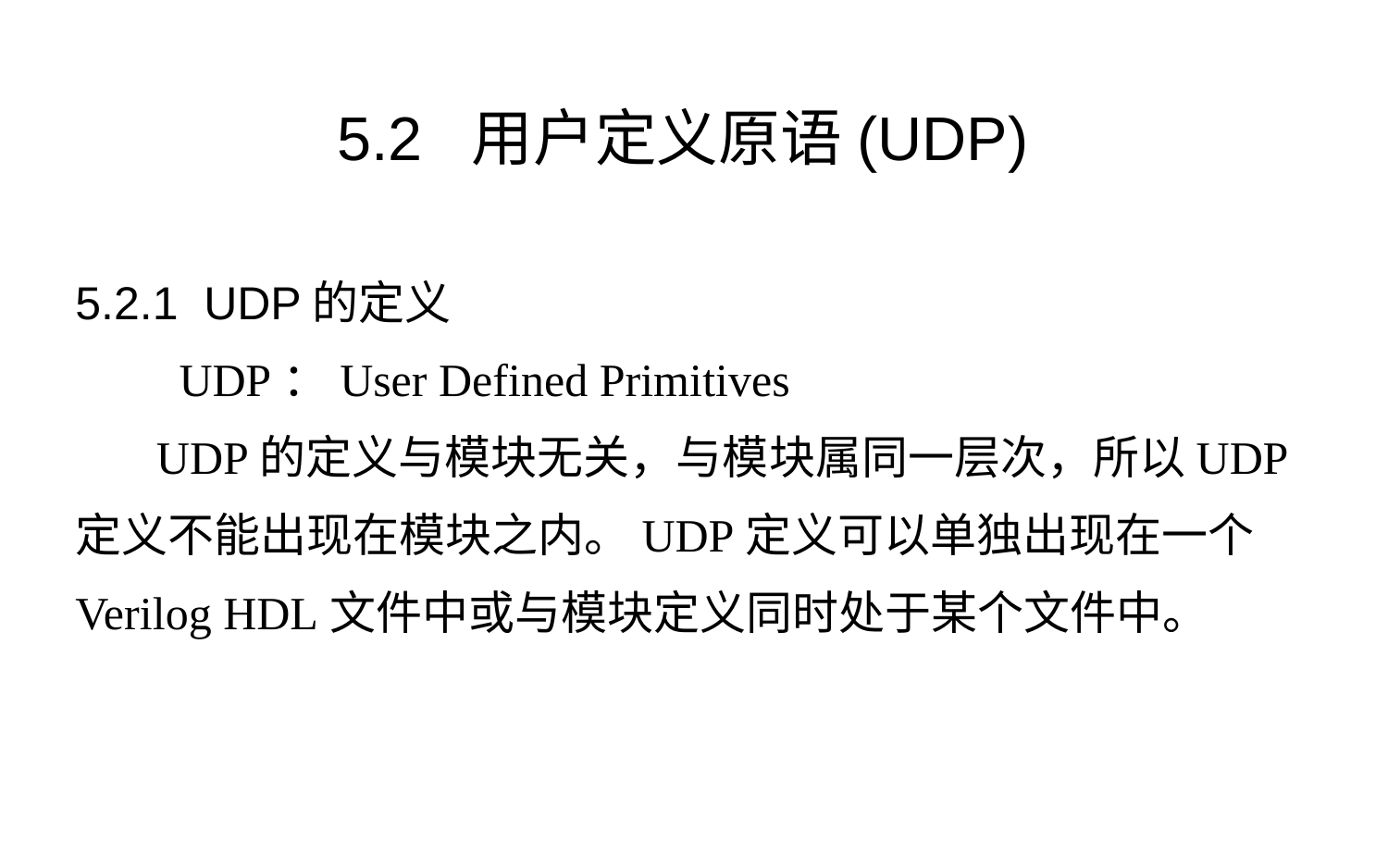

# 5.2  用户定义原语(UDP) 5.2.1  UDP的定义 　　UDP：User Defined Primitives UDP的定义与模块无关，与模块属同一层次，所以UDP定义不能出现在模块之内。UDP定义可以单独出现在一个Verilog HDL文件中或与模块定义同时处于某个文件中。